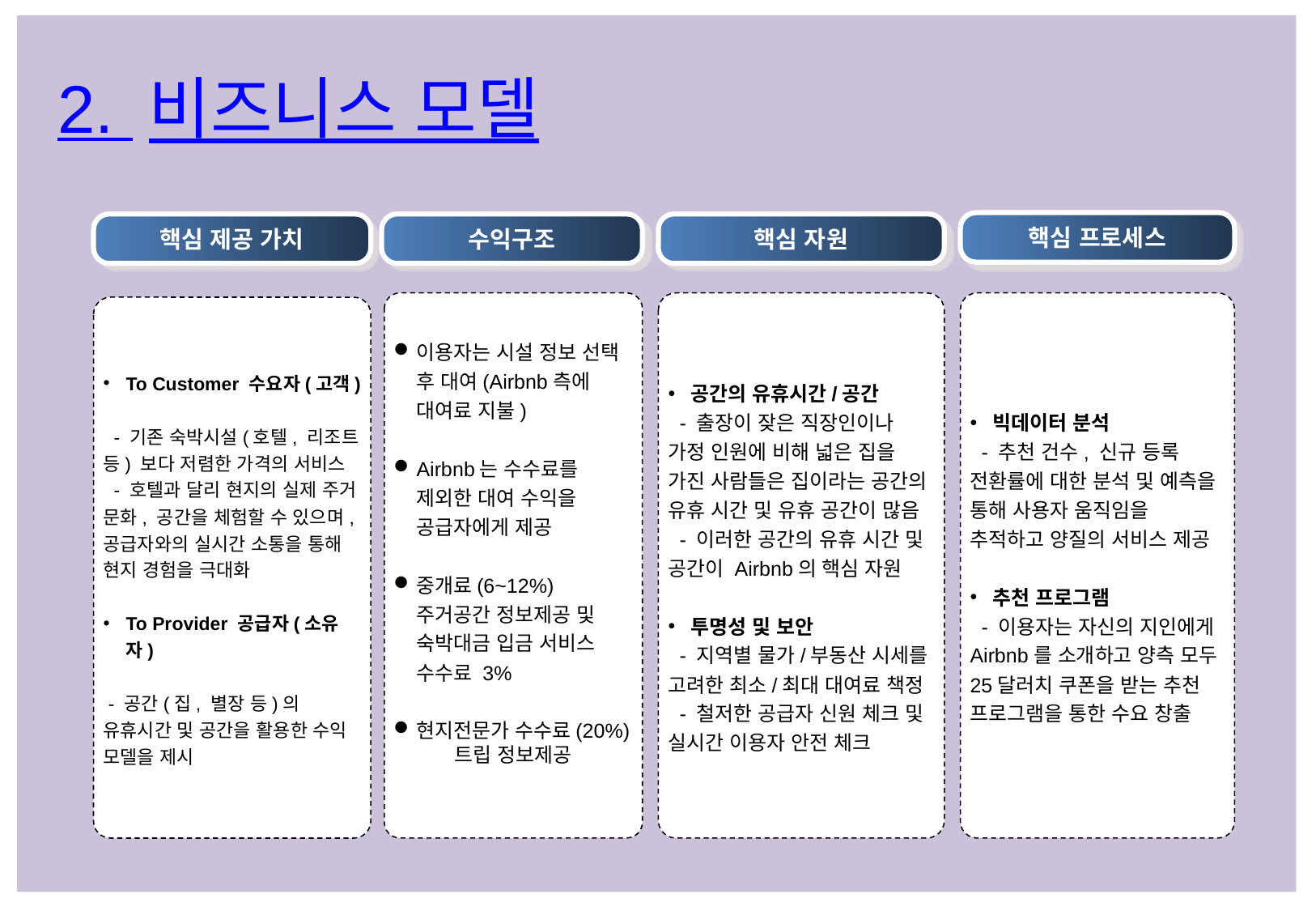

2. 비즈니스 모델
핵심 프로세스
핵심 제공 가치
수익구조
핵심 자원
이용자는 시설 정보 선택 후 대여(Airbnb측에 대여료 지불)

Airbnb는 수수료를 제외한 대여 수익을 공급자에게 제공

중개료(6~12%) 주거공간 정보제공 및 숙박대금 입금 서비스 수수료 3%

현지전문가 수수료(20%)
트립 정보제공

공간의 유휴시간/공간
  - 출장이 잦은 직장인이나 가정 인원에 비해 넓은 집을 가진 사람들은 집이라는 공간의 유휴 시간 및 유휴 공간이 많음
  - 이러한 공간의 유휴 시간 및 공간이 Airbnb의 핵심 자원

투명성 및 보안
  - 지역별 물가/부동산 시세를 고려한 최소/최대 대여료 책정
  - 철저한 공급자 신원 체크 및 실시간 이용자 안전 체크
빅데이터 분석
  - 추천 건수, 신규 등록 전환률에 대한 분석 및 예측을 통해 사용자 움직임을 추적하고 양질의 서비스 제공

추천 프로그램
  - 이용자는 자신의 지인에게 Airbnb를 소개하고 양측 모두 25달러치 쿠폰을 받는 추천 프로그램을 통한 수요 창출
To Customer 수요자(고객)

  - 기존 숙박시설(호텔, 리조트 등) 보다 저렴한 가격의 서비스
  - 호텔과 달리 현지의 실제 주거 문화, 공간을 체험할 수 있으며,  공급자와의 실시간 소통을 통해 현지 경험을 극대화

To Provider 공급자(소유자)

 - 공간(집, 별장 등)의 유휴시간 및 공간을 활용한 수익 모델을 제시